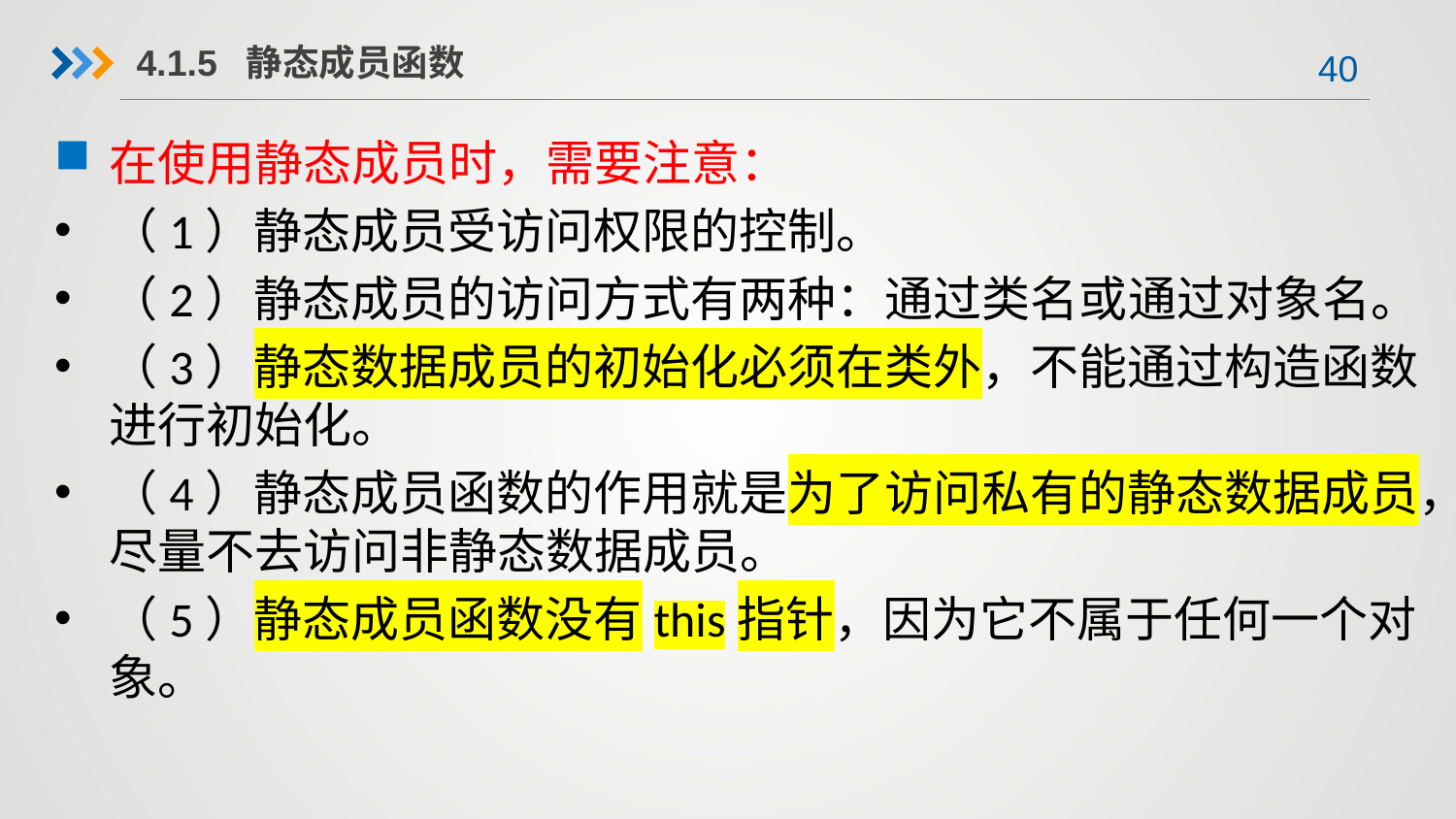

4.1.5  静态成员函数
在使用静态成员时，需要注意：
（1）静态成员受访问权限的控制。
（2）静态成员的访问方式有两种：通过类名或通过对象名。
（3）静态数据成员的初始化必须在类外，不能通过构造函数进行初始化。
（4）静态成员函数的作用就是为了访问私有的静态数据成员，尽量不去访问非静态数据成员。
（5）静态成员函数没有this指针，因为它不属于任何一个对象。